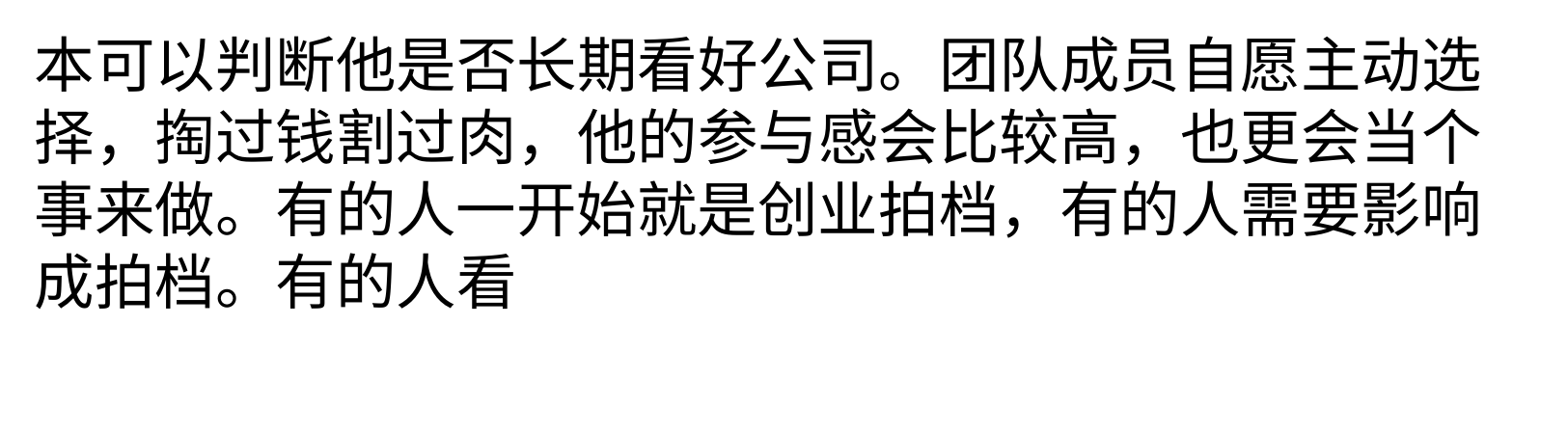

本可以判断他是否长期看好公司。团队成员自愿主动选择，掏过钱割过肉，他的参与感会比较高，也更会当个事来做。有的人一开始就是创业拍档，有的人需要影响成拍档。有的人看